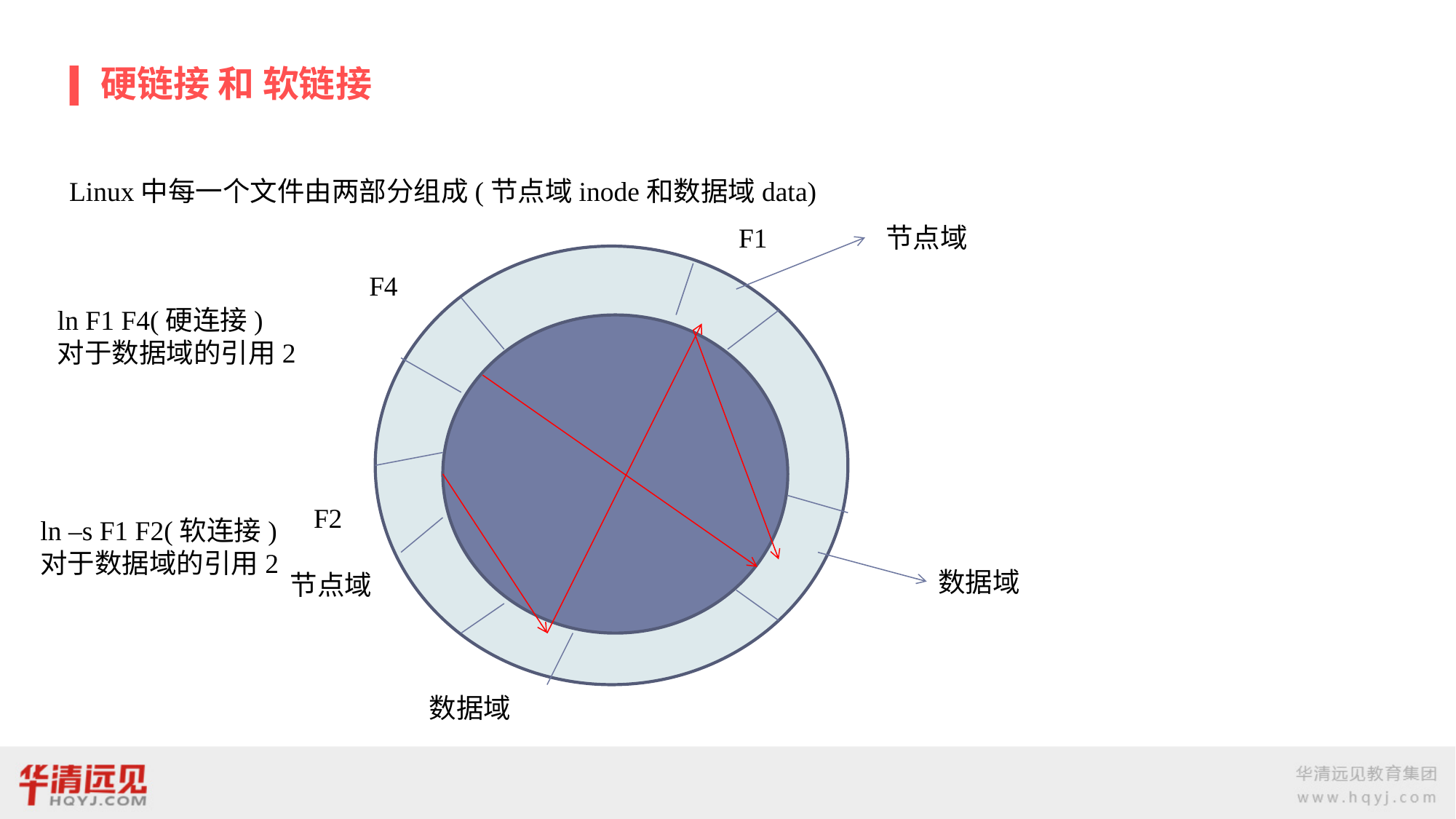

# 硬链接 和 软链接
Linux中每一个文件由两部分组成(节点域inode和数据域data)
F1
节点域

F4
ln F1 F4(硬连接)
对于数据域的引用2

F2
ln –s F1 F2(软连接)
对于数据域的引用2
数据域
节点域
数据域